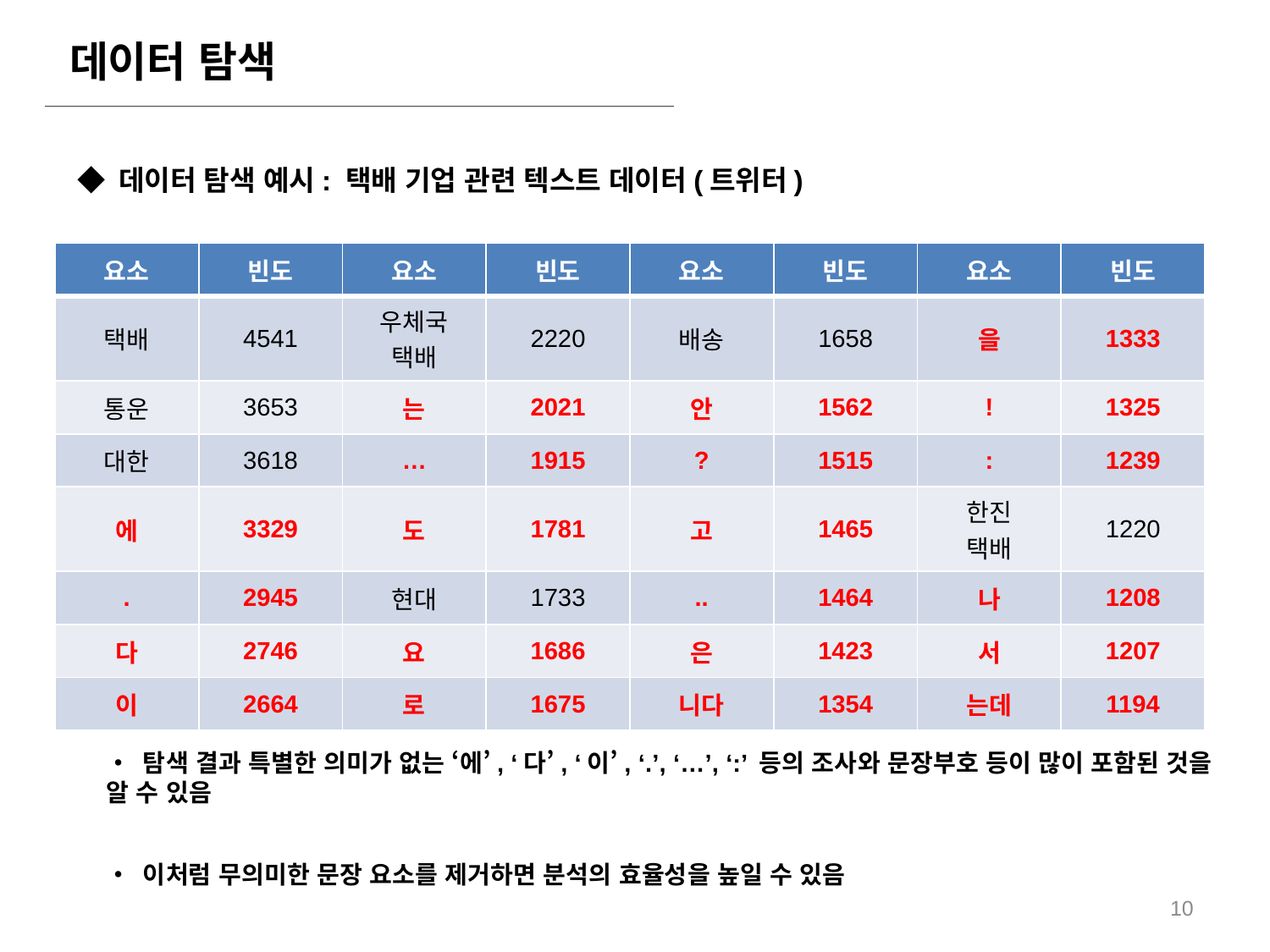

데이터 탐색
◆ 데이터 탐색 예시: 택배 기업 관련 텍스트 데이터(트위터)
| 요소 | 빈도 | 요소 | 빈도 | 요소 | 빈도 | 요소 | 빈도 |
| --- | --- | --- | --- | --- | --- | --- | --- |
| 택배 | 4541 | 우체국 택배 | 2220 | 배송 | 1658 | 을 | 1333 |
| 통운 | 3653 | 는 | 2021 | 안 | 1562 | ! | 1325 |
| 대한 | 3618 | … | 1915 | ? | 1515 | : | 1239 |
| 에 | 3329 | 도 | 1781 | 고 | 1465 | 한진 택배 | 1220 |
| . | 2945 | 현대 | 1733 | .. | 1464 | 나 | 1208 |
| 다 | 2746 | 요 | 1686 | 은 | 1423 | 서 | 1207 |
| 이 | 2664 | 로 | 1675 | 니다 | 1354 | 는데 | 1194 |
• 탐색 결과 특별한 의미가 없는 ‘에’, ‘다’, ‘이’, ‘.’, ‘…’, ‘:’ 등의 조사와 문장부호 등이 많이 포함된 것을 알 수 있음
• 이처럼 무의미한 문장 요소를 제거하면 분석의 효율성을 높일 수 있음
10